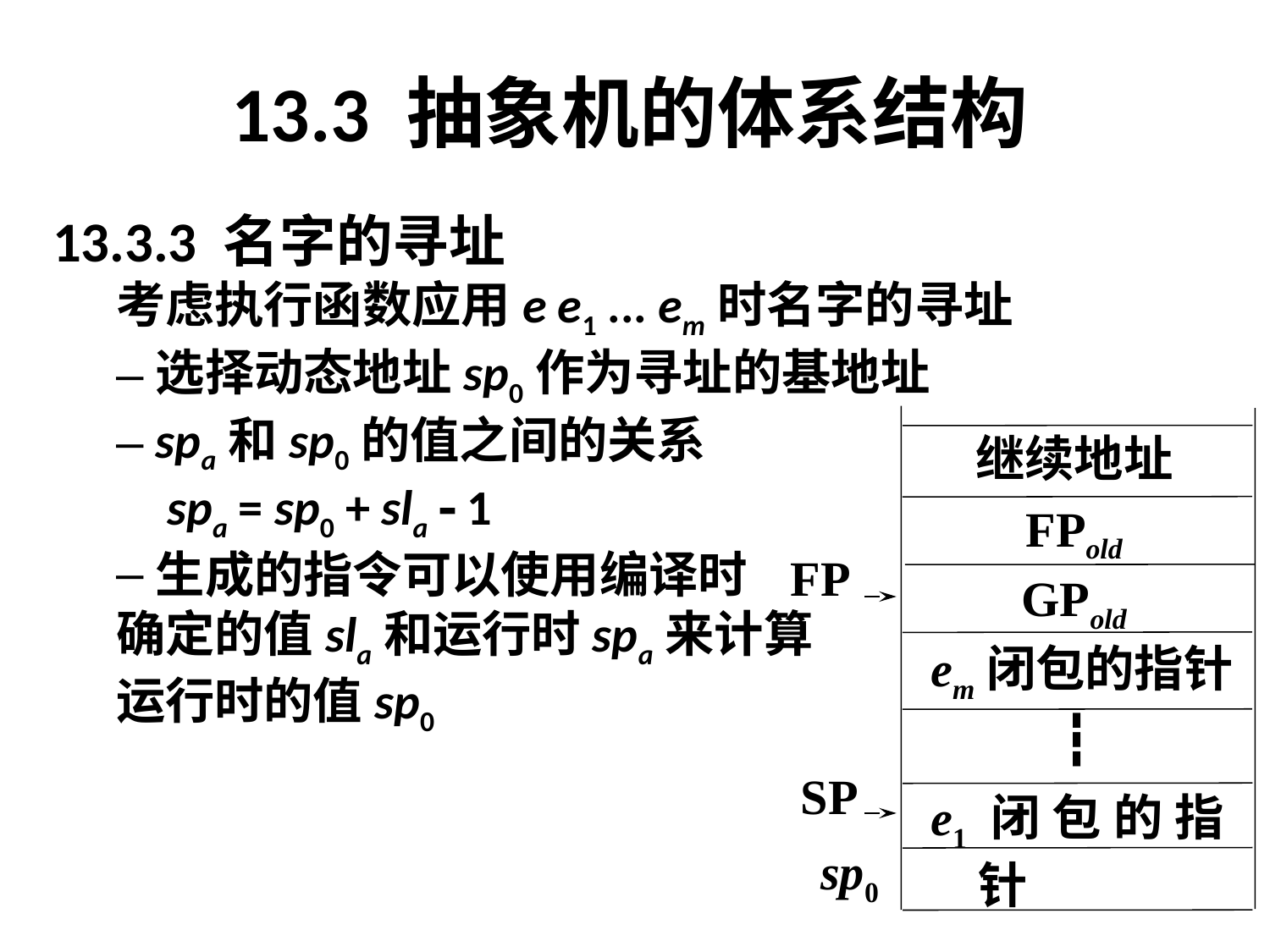

# 13.3 抽象机的体系结构
13.3.3 名字的寻址
考虑执行函数应用e e1 ... em时名字的寻址
选择动态地址sp0作为寻址的基地址
spa和sp0的值之间的关系
	 spa = sp0 + sla − 1
生成的指令可以使用编译时
确定的值sla和运行时spa来计算
运行时的值sp0

继续地址
FPold

FP

GPold

em闭包的指针
┇

SP

e1闭包的指针

sp0